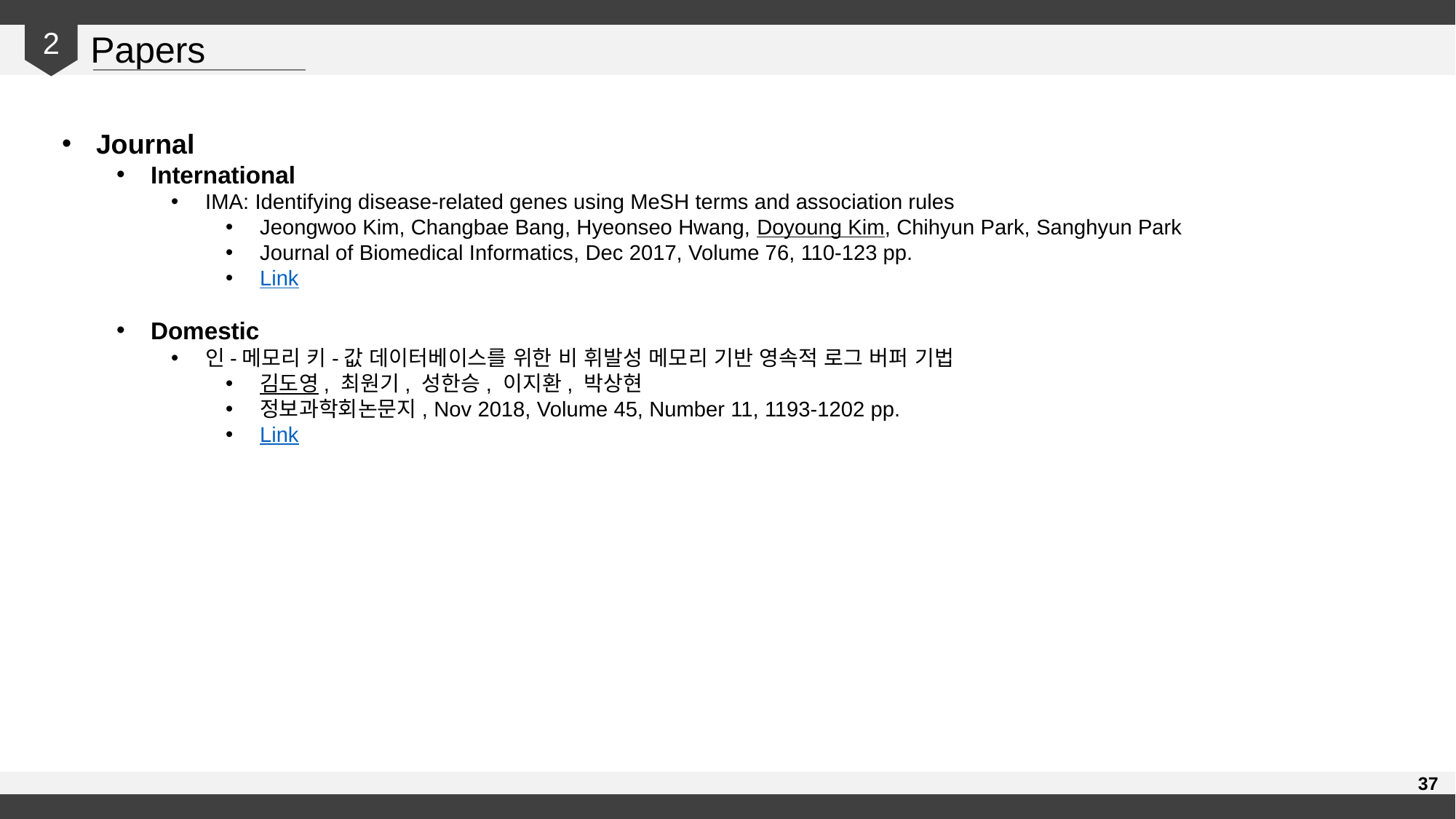

Papers
2

Journal
International
IMA: Identifying disease-related genes using MeSH terms and association rules
Jeongwoo Kim, Changbae Bang, Hyeonseo Hwang, Doyoung Kim, Chihyun Park, Sanghyun Park
Journal of Biomedical Informatics, Dec 2017, Volume 76, 110-123 pp.
Link

Domestic
인-메모리 키-값 데이터베이스를 위한 비 휘발성 메모리 기반 영속적 로그 버퍼 기법
김도영, 최원기, 성한승, 이지환, 박상현
정보과학회논문지, Nov 2018, Volume 45, Number 11, 1193-1202 pp.
Link

37